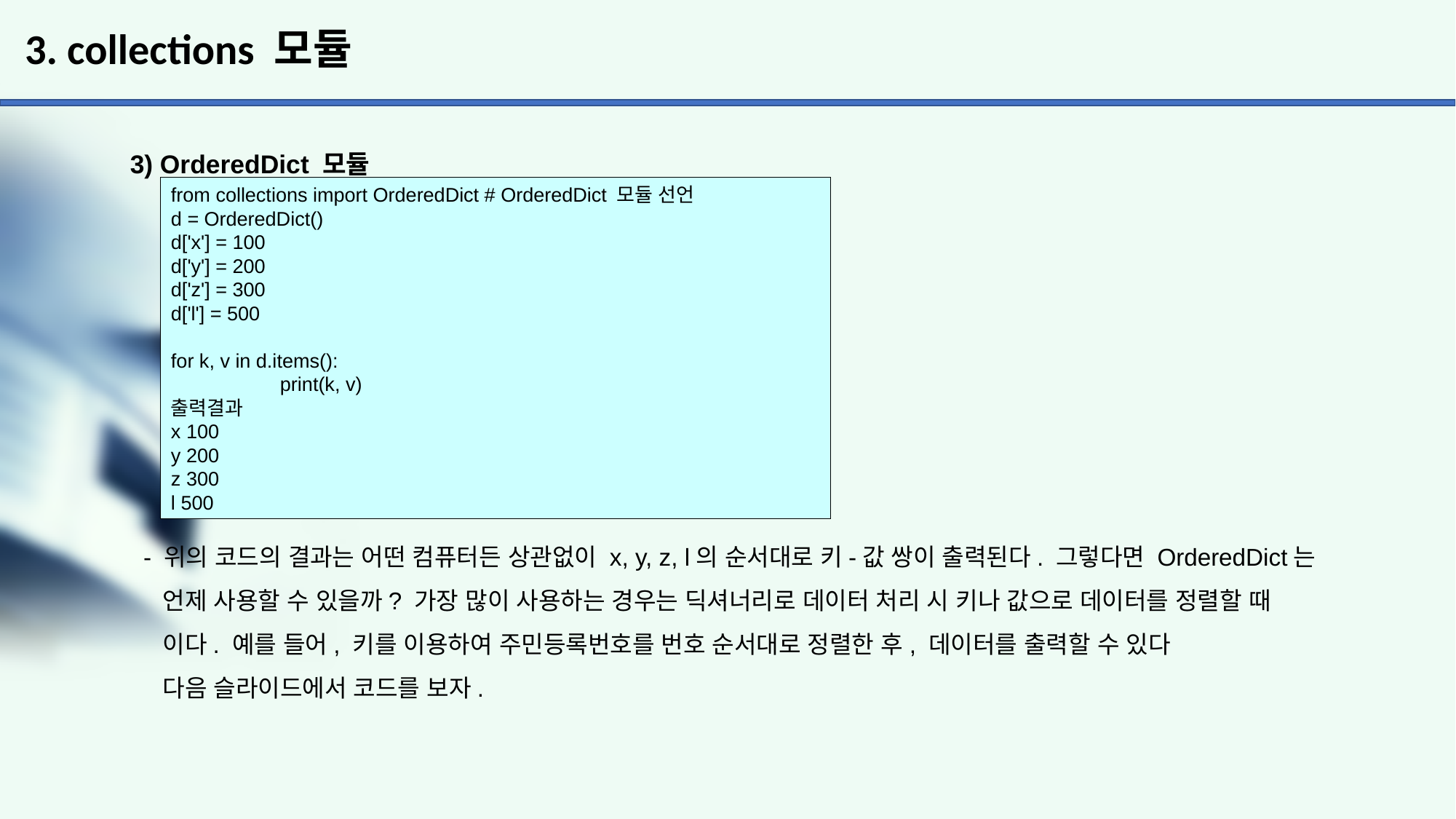

# 3. collections 모듈
3) OrderedDict 모듈

  - 위의 코드의 결과는 어떤 컴퓨터든 상관없이 x, y, z, l의 순서대로 키-값 쌍이 출력된다. 그렇다면 OrderedDict는
    언제 사용할 수 있을까? 가장 많이 사용하는 경우는 딕셔너리로 데이터 처리 시 키나 값으로 데이터를 정렬할 때
    이다. 예를 들어, 키를 이용하여 주민등록번호를 번호 순서대로 정렬한 후, 데이터를 출력할 수 있다
    다음 슬라이드에서 코드를 보자.
from collections import OrderedDict # OrderedDict 모듈 선언
d = OrderedDict()
d['x'] = 100
d['y'] = 200
d['z'] = 300
d['l'] = 500

for k, v in d.items():
	print(k, v)
출력결과
x 100
y 200
z 300
l 500